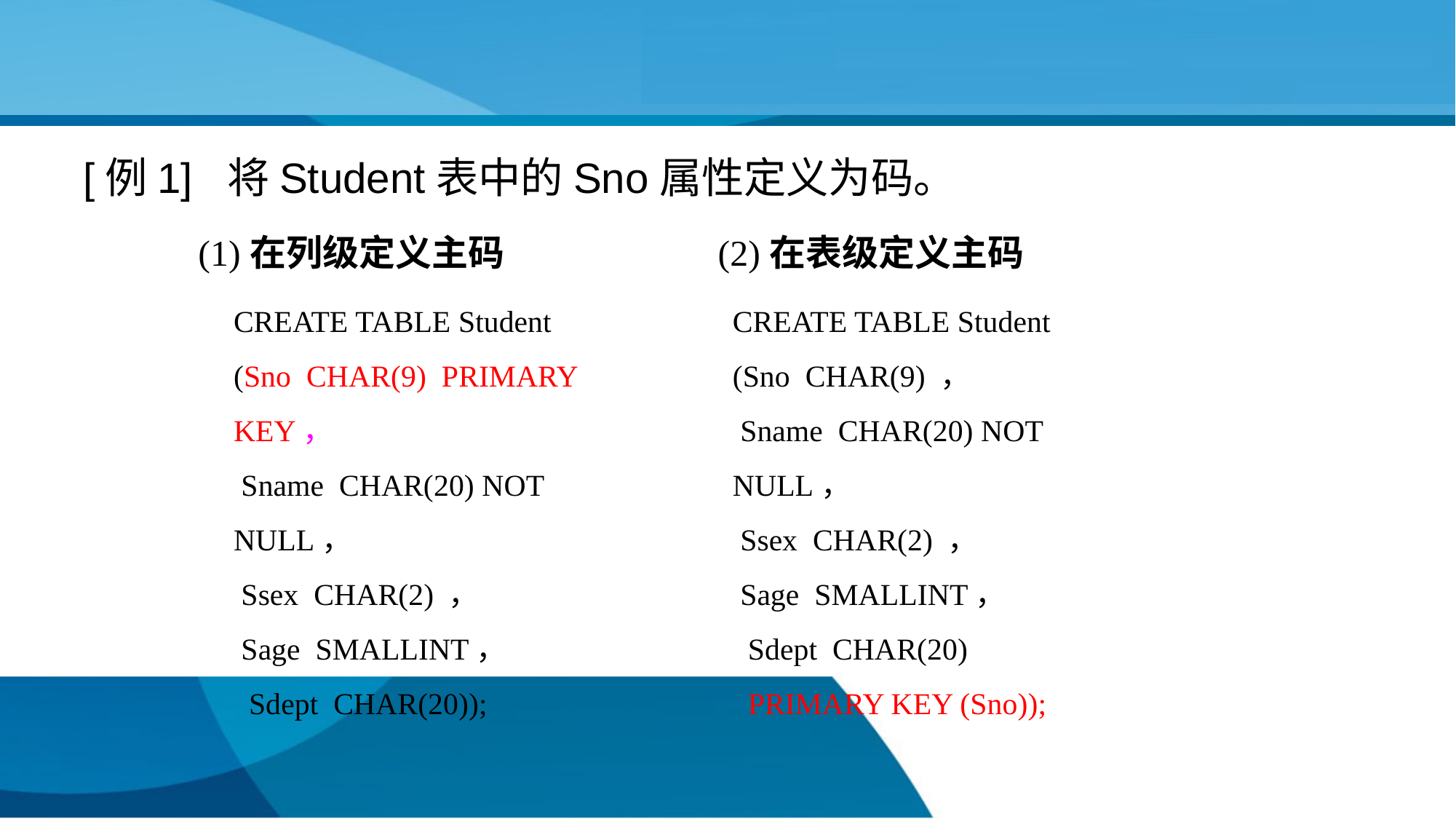

#
[例1]  将Student表中的Sno属性定义为码。
 (1)在列级定义主码
 (2)在表级定义主码
CREATE TABLE Student
(Sno  CHAR(9)  PRIMARY KEY，
 Sname  CHAR(20) NOT NULL，
 Ssex  CHAR(2) ，
 Sage  SMALLINT，
  Sdept  CHAR(20));
CREATE TABLE Student
(Sno  CHAR(9) ，
 Sname  CHAR(20) NOT NULL，
 Ssex  CHAR(2) ，
 Sage  SMALLINT，
  Sdept  CHAR(20)
  PRIMARY KEY (Sno));